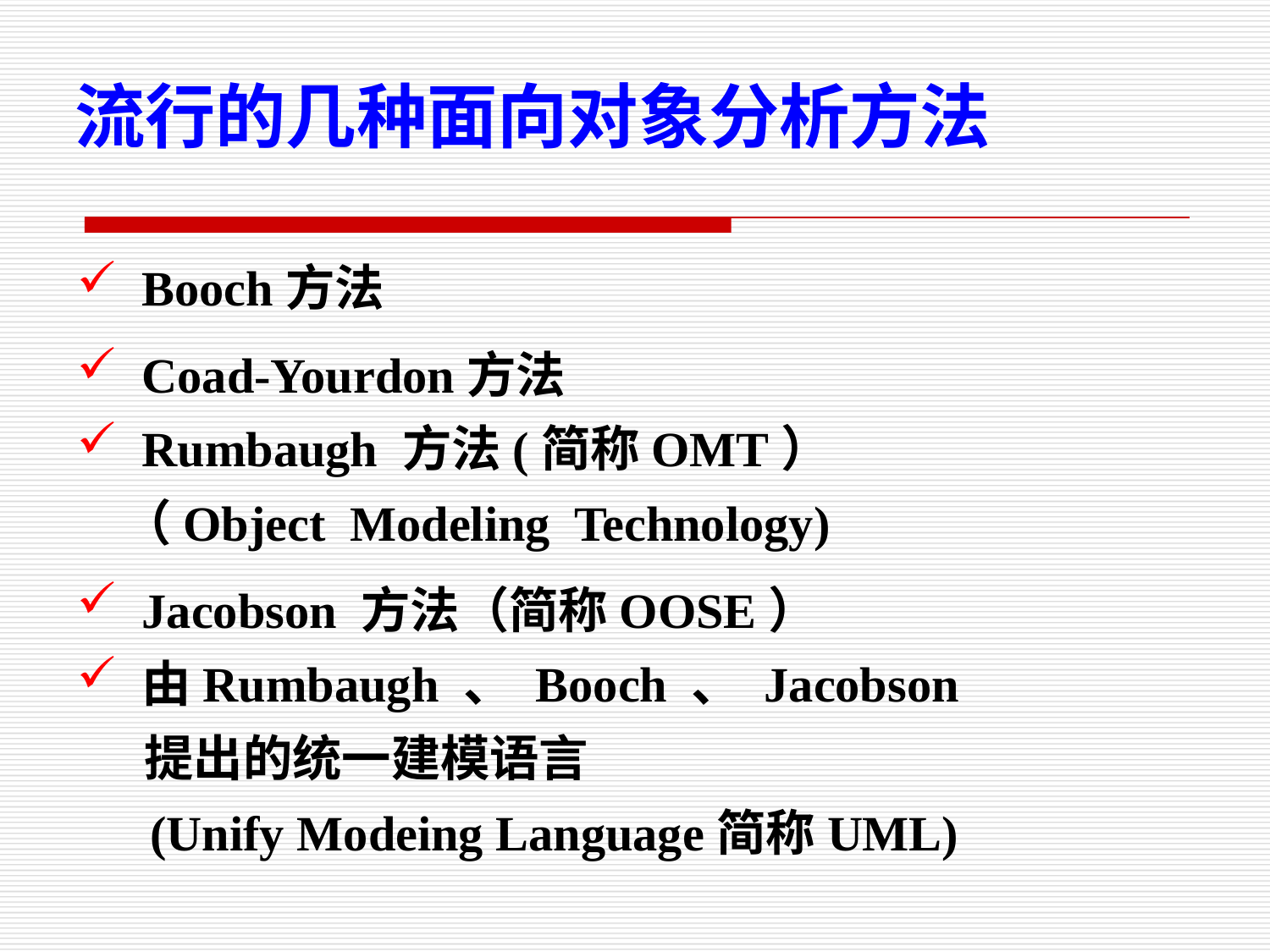

流行的几种面向对象分析方法
Booch方法
Coad-Yourdon方法
Rumbaugh 方法(简称OMT）
   （Object  Modeling  Technology)
Jacobson 方法（简称OOSE）
由Rumbaugh 、 Booch 、 Jacobson
     提出的统一建模语言
      (Unify Modeing Language简称UML)